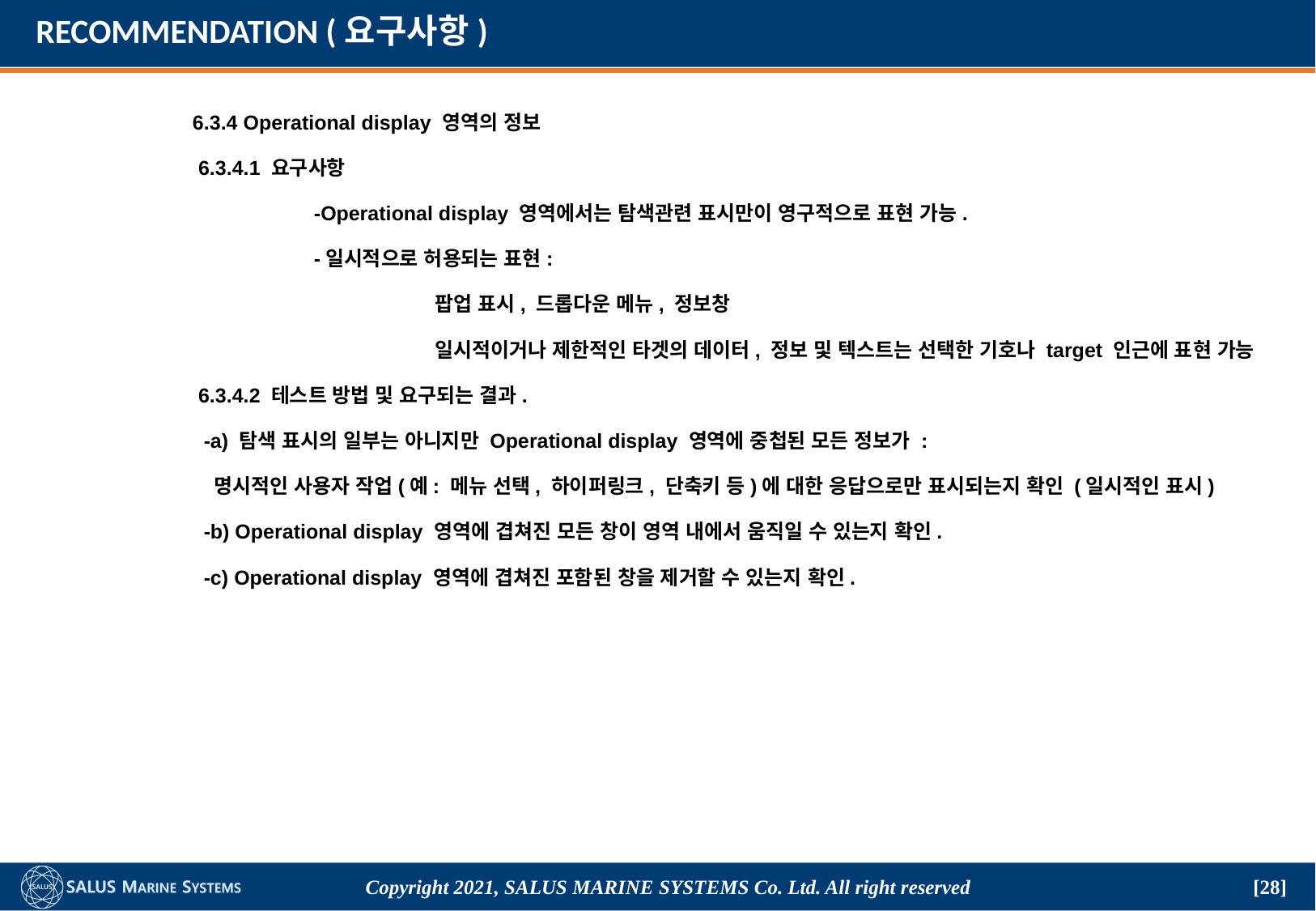

# RECOMMENDATION (요구사항)
	6.3.4 Operational display 영역의 정보
	 6.3.4.1 요구사항
		-Operational display 영역에서는 탐색관련 표시만이 영구적으로 표현 가능.
		-일시적으로 허용되는 표현:
			팝업 표시, 드롭다운 메뉴, 정보창
			일시적이거나 제한적인 타겟의 데이터, 정보 및 텍스트는 선택한 기호나 target 인근에 표현 가능
	 6.3.4.2 테스트 방법 및 요구되는 결과.
	  -a) 탐색 표시의 일부는 아니지만 Operational display 영역에 중첩된 모든 정보가 :
	   명시적인 사용자 작업(예: 메뉴 선택, 하이퍼링크, 단축키 등)에 대한 응답으로만 표시되는지 확인 (일시적인 표시)
	  -b) Operational display 영역에 겹쳐진 모든 창이 영역 내에서 움직일 수 있는지 확인.
	  -c) Operational display 영역에 겹쳐진 포함된 창을 제거할 수 있는지 확인.

Copyright 2021, SALUS Marine Systems Co. Ltd. All right reserved
[28]